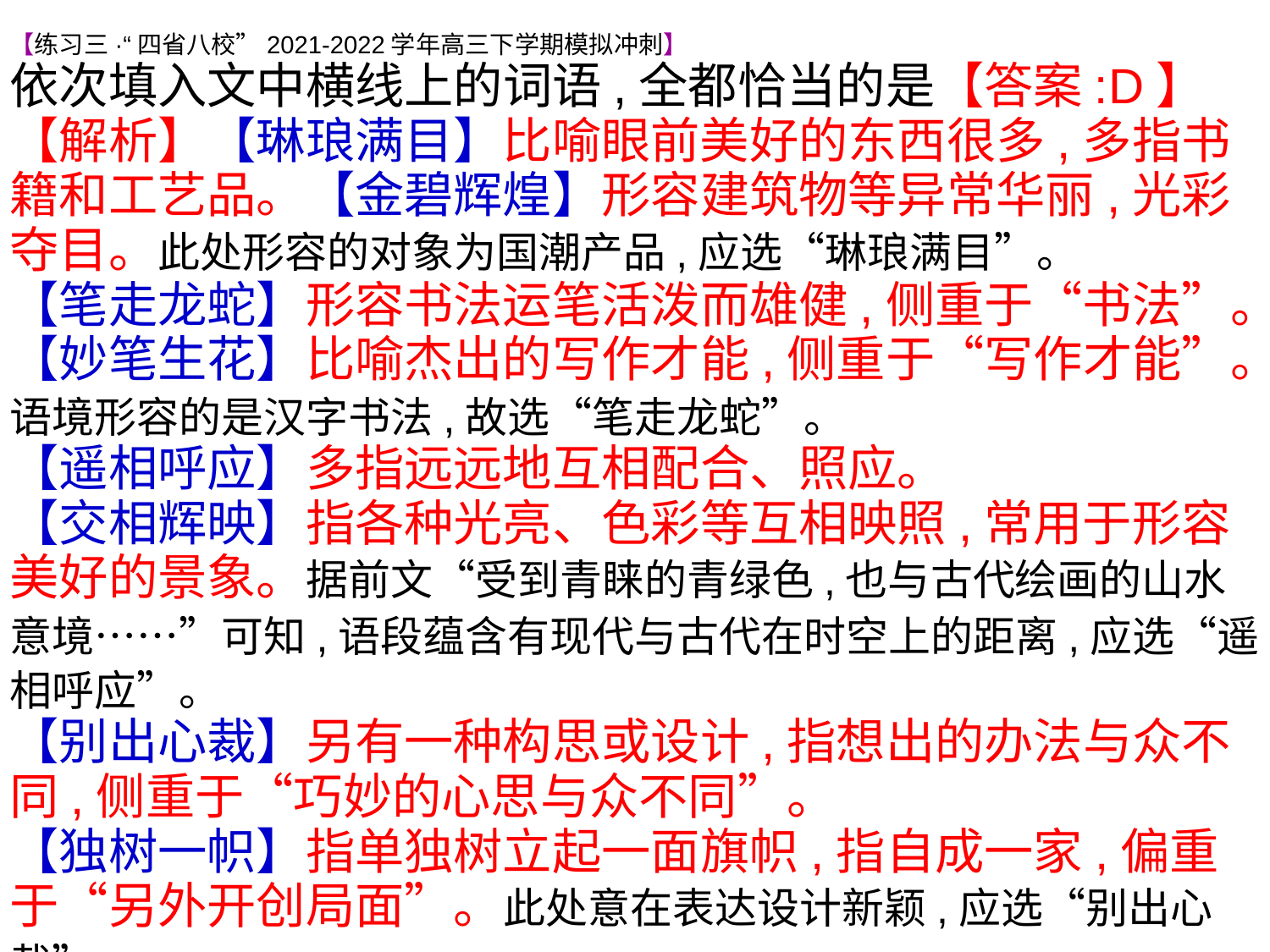

【练习三·“四省八校”2021-2022学年高三下学期模拟冲刺】
依次填入文中横线上的词语,全都恰当的是【答案:D】【解析】【琳琅满目】比喻眼前美好的东西很多,多指书籍和工艺品。【金碧辉煌】形容建筑物等异常华丽,光彩夺目。此处形容的对象为国潮产品,应选“琳琅满目”。
【笔走龙蛇】形容书法运笔活泼而雄健,侧重于“书法”。【妙笔生花】比喻杰出的写作才能,侧重于“写作才能”。语境形容的是汉字书法,故选“笔走龙蛇”。
【遥相呼应】多指远远地互相配合、照应。
【交相辉映】指各种光亮、色彩等互相映照,常用于形容美好的景象。据前文“受到青睐的青绿色,也与古代绘画的山水意境……”可知,语段蕴含有现代与古代在时空上的距离,应选“遥相呼应”。
【别出心裁】另有一种构思或设计,指想出的办法与众不同,侧重于“巧妙的心思与众不同”。
【独树一帜】指单独树立起一面旗帜,指自成一家,偏重于“另外开创局面”。此处意在表达设计新颖,应选“别出心裁”。